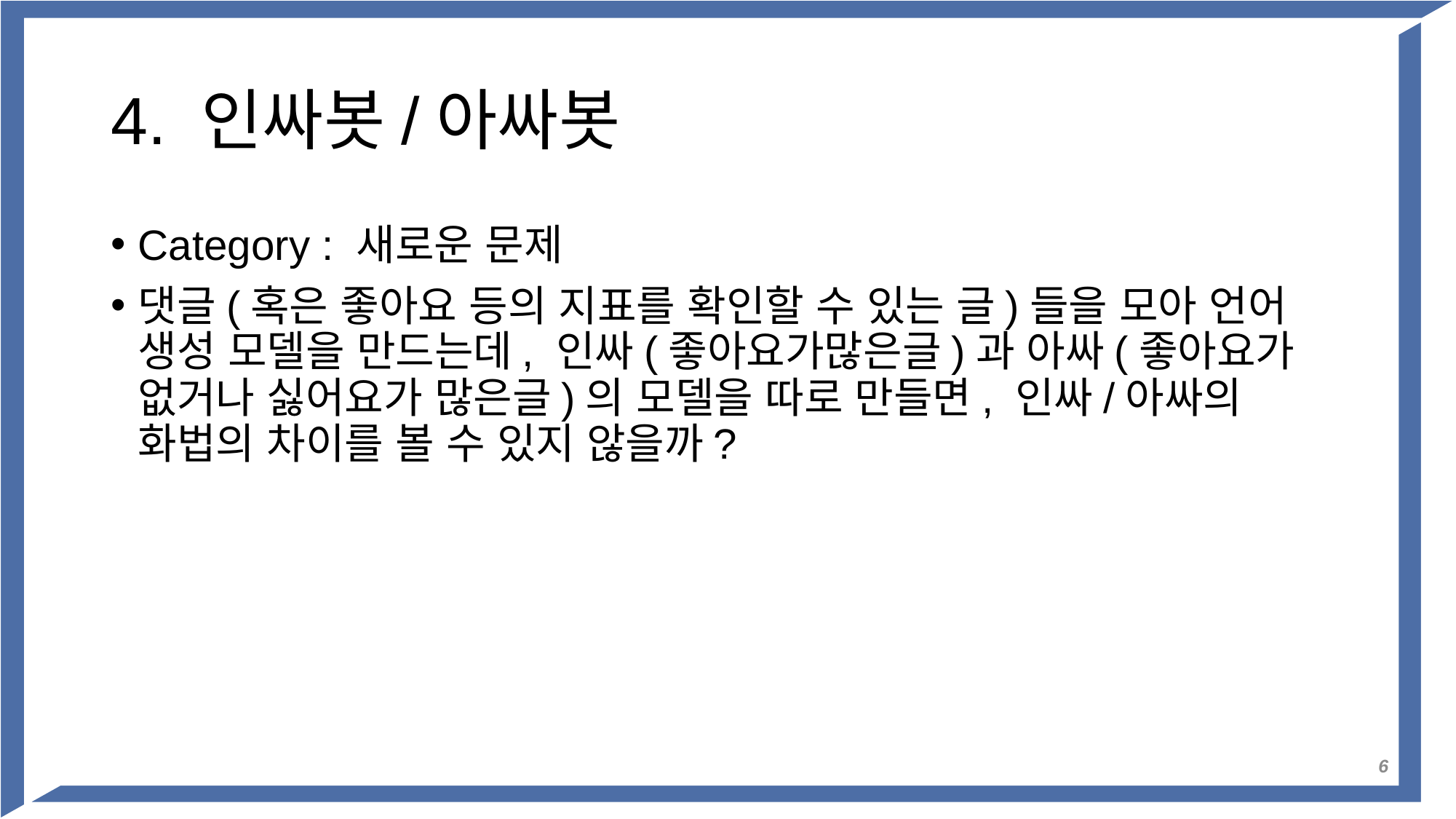

# 4. 인싸봇/아싸봇
Category : 새로운 문제
댓글(혹은 좋아요 등의 지표를 확인할 수 있는 글)들을 모아 언어 생성 모델을 만드는데, 인싸(좋아요가많은글)과 아싸(좋아요가 없거나 싫어요가 많은글)의 모델을 따로 만들면, 인싸/아싸의 화법의 차이를 볼 수 있지 않을까?
6